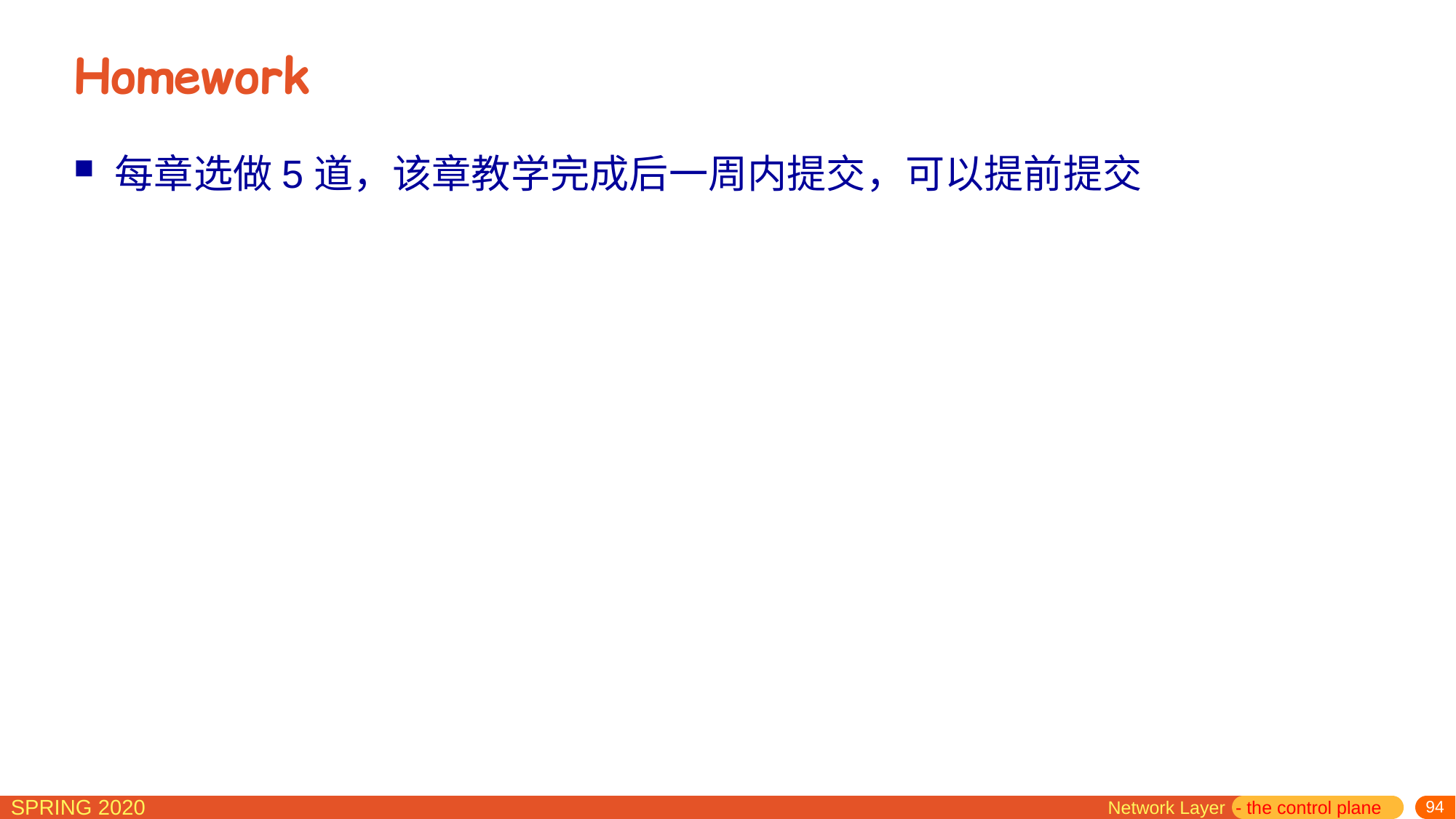

# Homework
每章选做5道，该章教学完成后一周内提交，可以提前提交

Network Layer  - the control plane